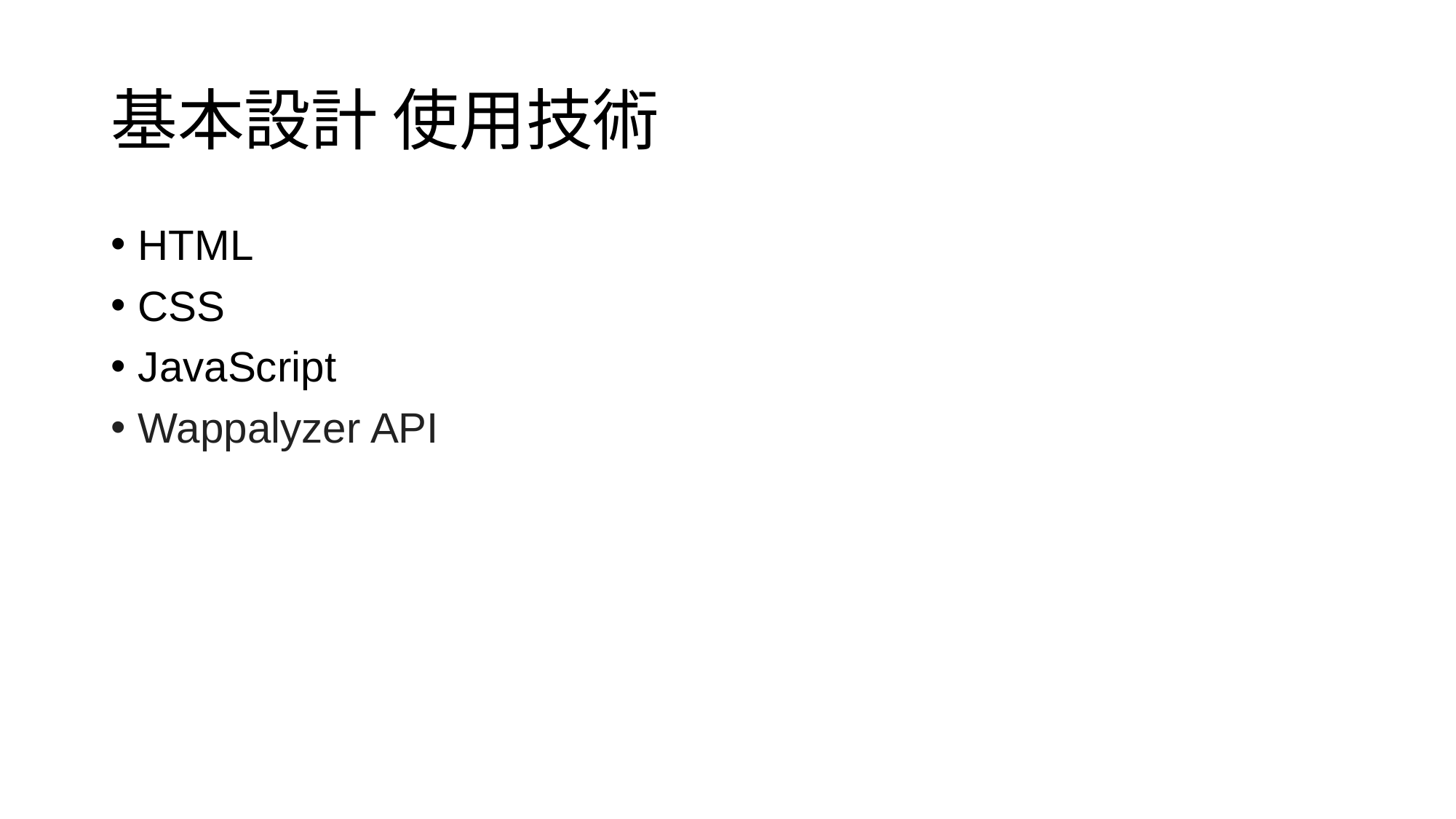

# 基本設計 使用技術
HTML
CSS
JavaScript
Wappalyzer API